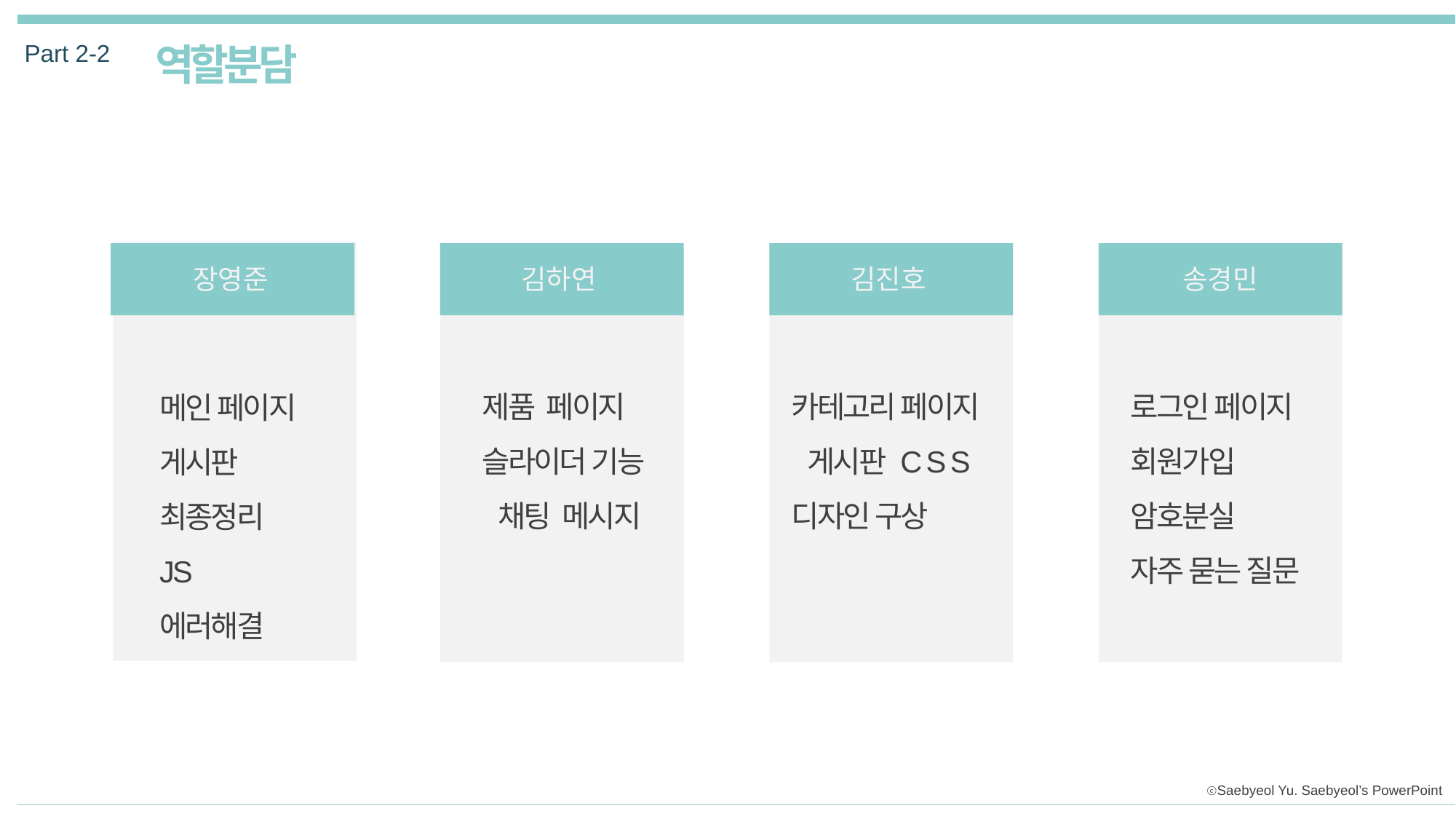

Part 2-2
역할분담

장영준
김하연
김진호
송경민
제품  페이지
슬라이더 기능
 채팅  메시지
카테고리 페이지
 게시판 C S S
디자인 구상
로그인 페이지
회원가입
암호분실
자주 묻는 질문
메인 페이지
게시판
최종정리
JS 에러해결